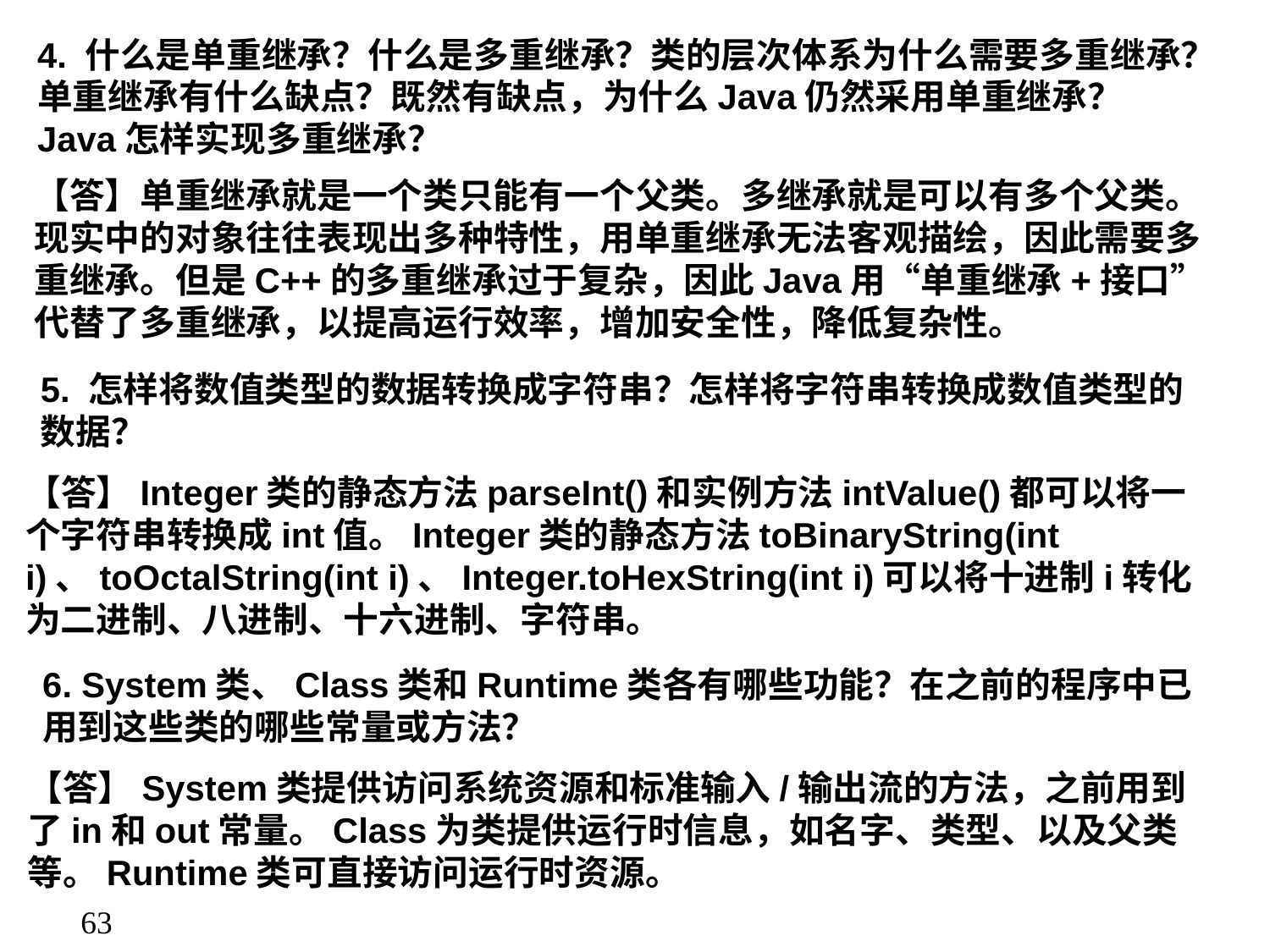

4. 什么是单重继承？什么是多重继承？类的层次体系为什么需要多重继承？单重继承有什么缺点？既然有缺点，为什么Java仍然采用单重继承？Java怎样实现多重继承？
【答】单重继承就是一个类只能有一个父类。多继承就是可以有多个父类。现实中的对象往往表现出多种特性，用单重继承无法客观描绘，因此需要多重继承。但是C++的多重继承过于复杂，因此Java用“单重继承+接口”代替了多重继承，以提高运行效率，增加安全性，降低复杂性。
5. 怎样将数值类型的数据转换成字符串？怎样将字符串转换成数值类型的数据？
【答】Integer类的静态方法parseInt()和实例方法intValue()都可以将一个字符串转换成int值。Integer类的静态方法toBinaryString(int i)、toOctalString(int i)、Integer.toHexString(int i)可以将十进制i转化为二进制、八进制、十六进制、字符串。
6. System类、Class类和Runtime类各有哪些功能？在之前的程序中已用到这些类的哪些常量或方法？
【答】System类提供访问系统资源和标准输入/输出流的方法，之前用到了in和out常量。Class为类提供运行时信息，如名字、类型、以及父类等。Runtime类可直接访问运行时资源。
63